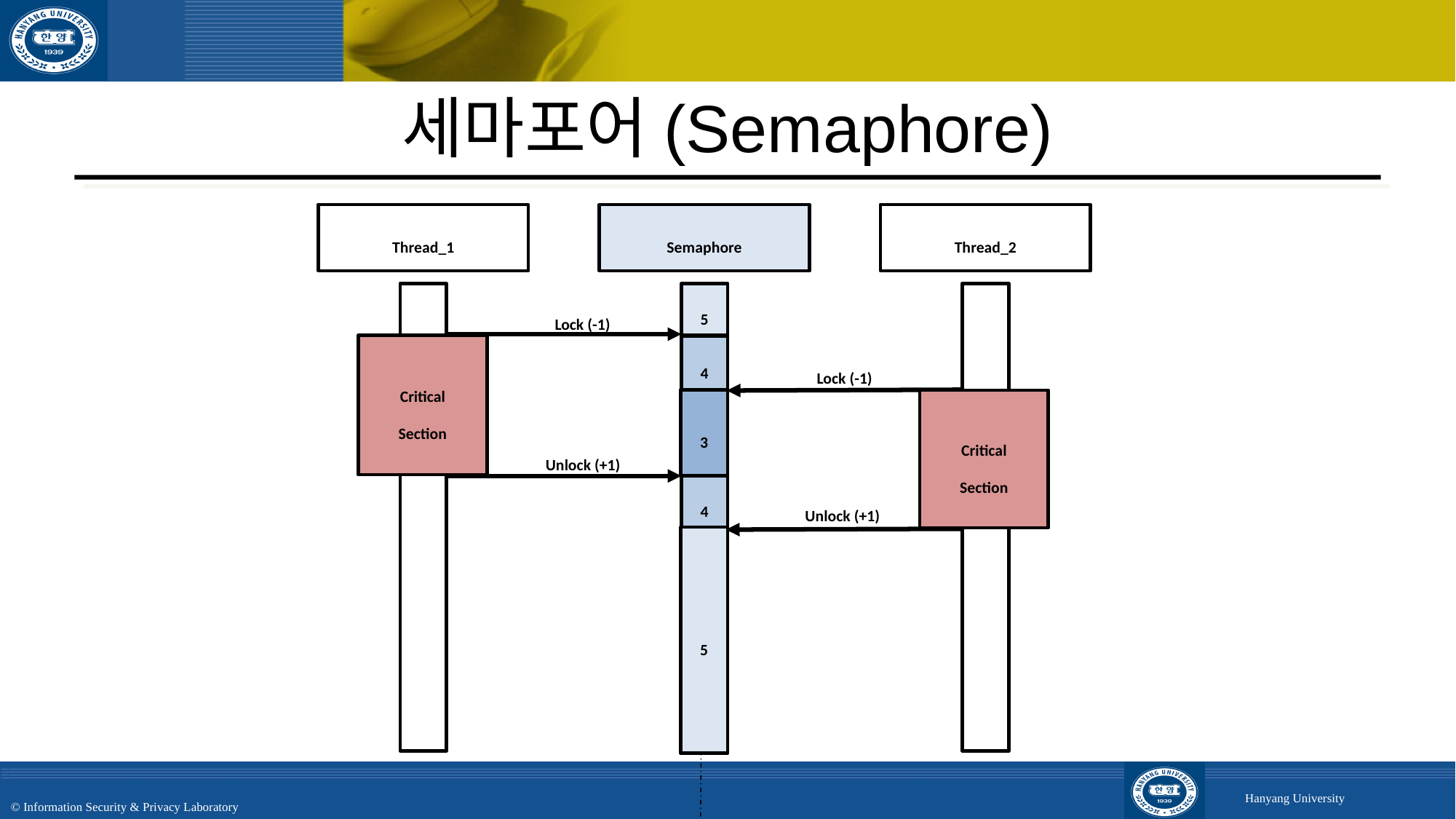

# 세마포어(Semaphore)

Thread_1
Semaphore
Thread_2

5

Lock (-1)
Critical
Section
4
Lock (-1)
3
Critical
Section
Unlock (+1)
4
Unlock (+1)
5